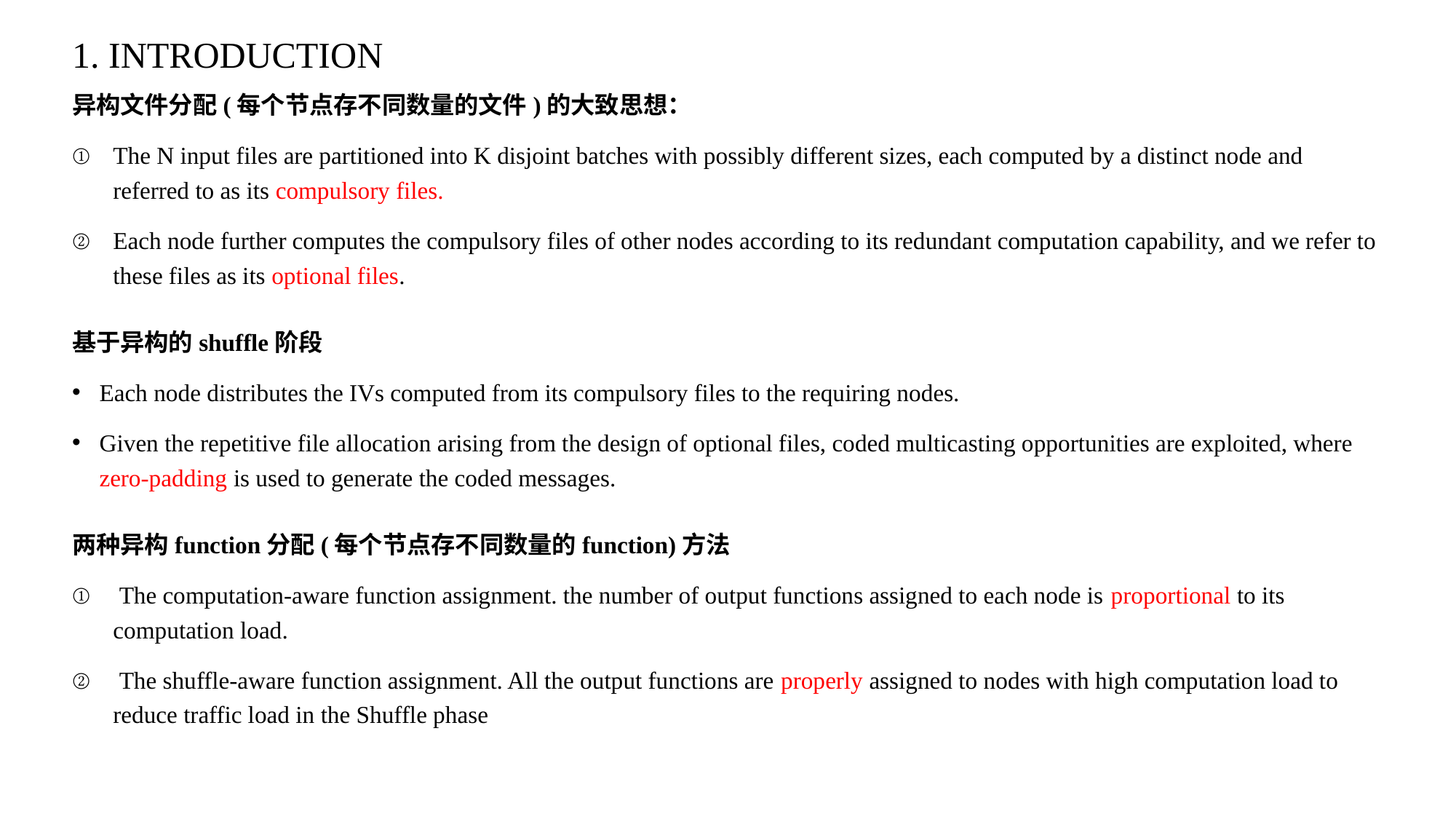

# 1. INTRODUCTION
异构文件分配(每个节点存不同数量的文件)的大致思想：
The N input files are partitioned into K disjoint batches with possibly different sizes, each computed by a distinct node and referred to as its compulsory files.
Each node further computes the compulsory files of other nodes according to its redundant computation capability, and we refer to these files as its optional files.

基于异构的shuffle阶段
Each node distributes the IVs computed from its compulsory files to the requiring nodes.
Given the repetitive file allocation arising from the design of optional files, coded multicasting opportunities are exploited, where zero-padding is used to generate the coded messages.

两种异构function分配(每个节点存不同数量的function)方法
 The computation-aware function assignment. the number of output functions assigned to each node is proportional to its computation load.
 The shuffle-aware function assignment. All the output functions are properly assigned to nodes with high computation load to reduce traffic load in the Shuffle phase